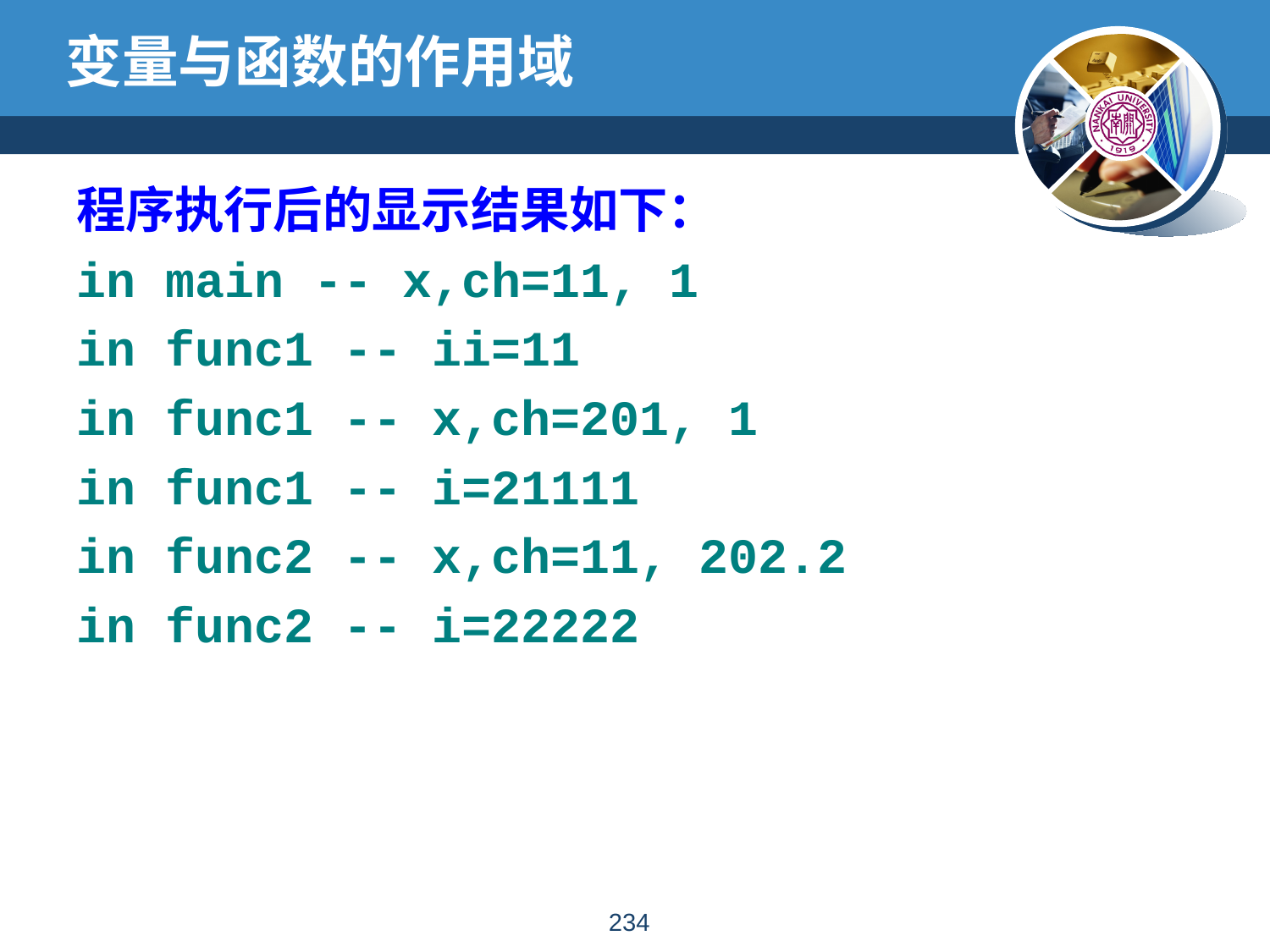

# 变量与函数的作用域
程序执行后的显示结果如下：
in main -- x,ch=11, 1
in func1 -- ii=11
in func1 -- x,ch=201, 1
in func1 -- i=21111
in func2 -- x,ch=11, 202.2
in func2 -- i=22222
234